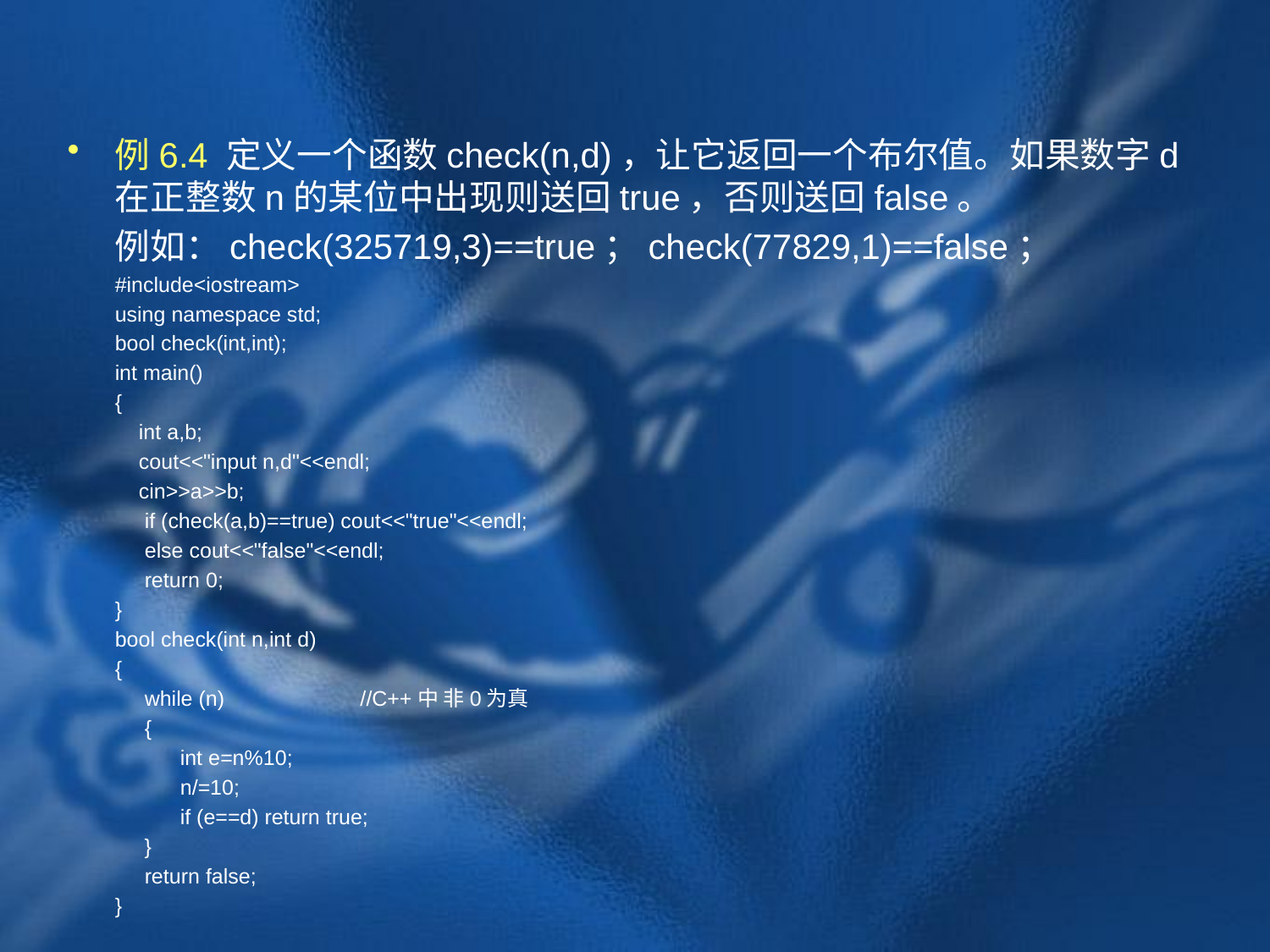

例6.4 定义一个函数check(n,d)，让它返回一个布尔值。如果数字d在正整数n的某位中出现则送回true，否则送回false。
	例如：check(325719,3)==true；check(77829,1)==false；
	#include<iostream>
	using namespace std;
	bool check(int,int);
	int main()
	{
	    int a,b;
	    cout<<"input n,d"<<endl;
	    cin>>a>>b;
	     if (check(a,b)==true) cout<<"true"<<endl;
	     else cout<<"false"<<endl;
	     return 0;
	}
	bool check(int n,int d)
	{
	     while (n)                       //C++中 非0为真
	     {
	           int e=n%10;
	           n/=10;
	           if (e==d) return true;
             }
	     return false;
	}